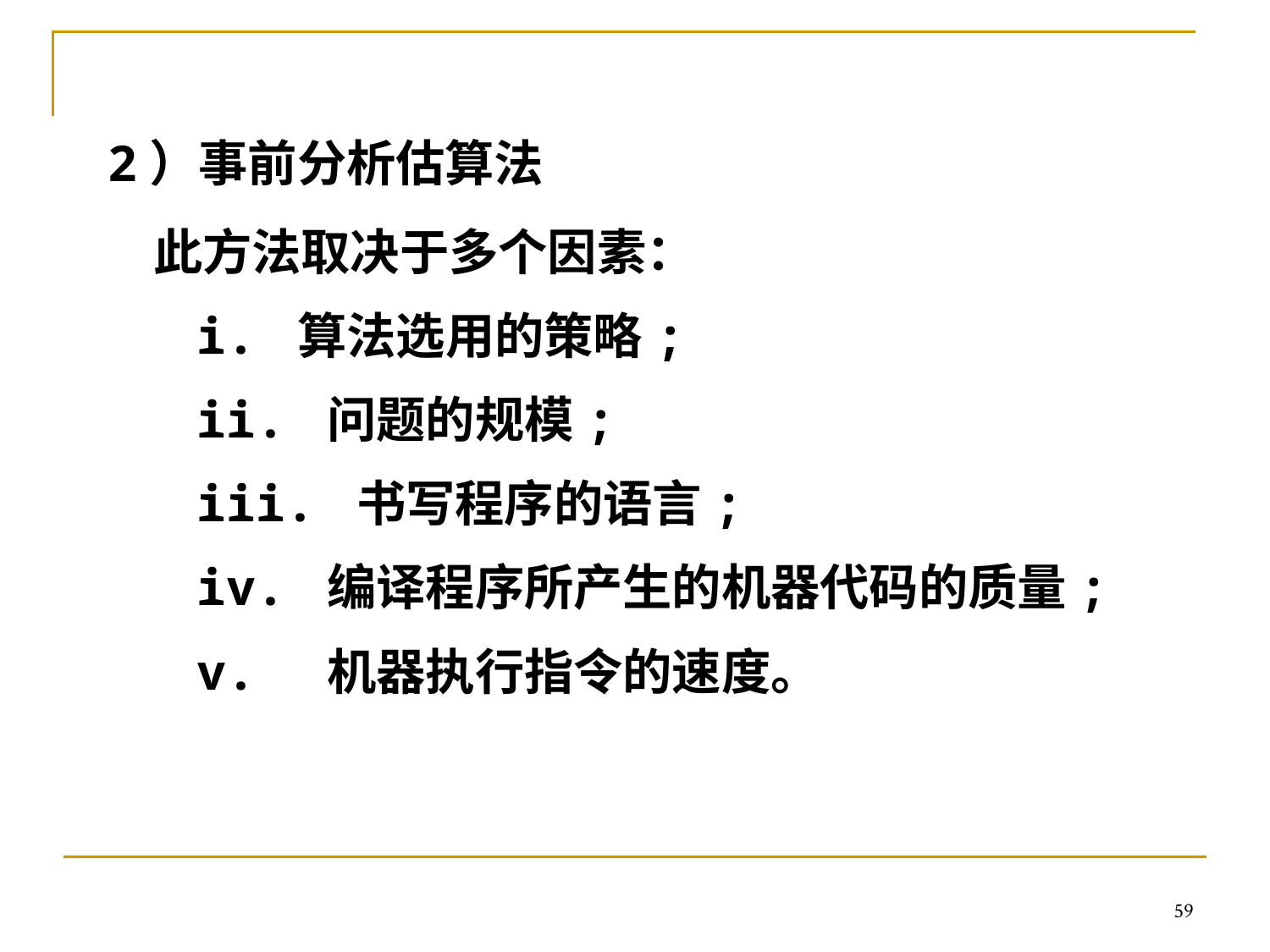

2）事前分析估算法
   此方法取决于多个因素：
   i. 算法选用的策略;
   ii. 问题的规模;
   iii. 书写程序的语言;
   iv. 编译程序所产生的机器代码的质量;
   v.  机器执行指令的速度。
59